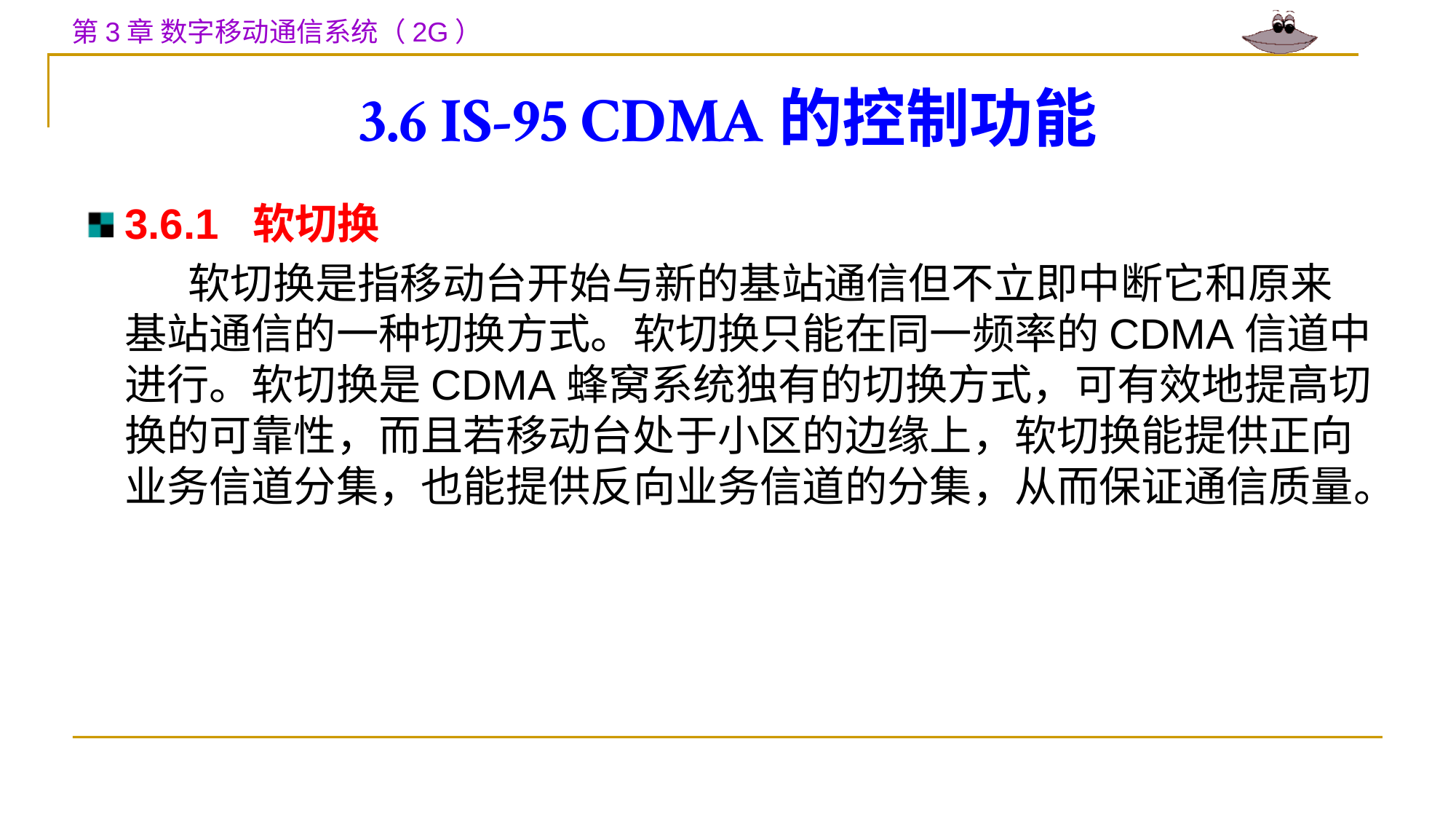

# 3.6 IS-95 CDMA的控制功能
3.6.1  软切换
          软切换是指移动台开始与新的基站通信但不立即中断它和原来基站通信的一种切换方式。软切换只能在同一频率的CDMA信道中进行。软切换是CDMA蜂窝系统独有的切换方式，可有效地提高切换的可靠性，而且若移动台处于小区的边缘上，软切换能提供正向业务信道分集，也能提供反向业务信道的分集，从而保证通信质量。